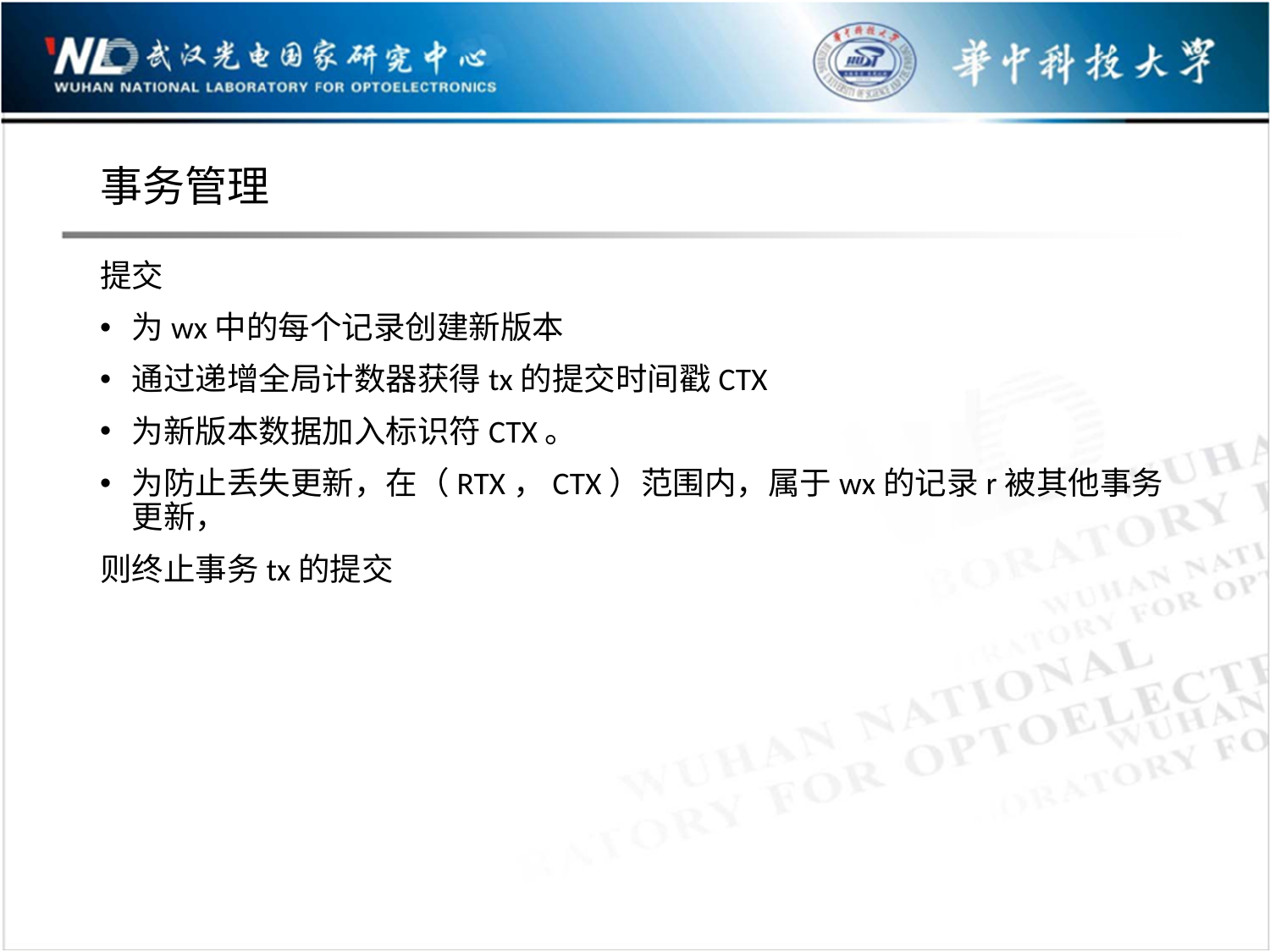

# 事务管理
提交
为wx中的每个记录创建新版本
通过递增全局计数器获得tx的提交时间戳CTX
为新版本数据加入标识符CTX。
为防止丢失更新，在（RTX，CTX）范围内，属于wx的记录r被其他事务更新，
则终止事务tx的提交